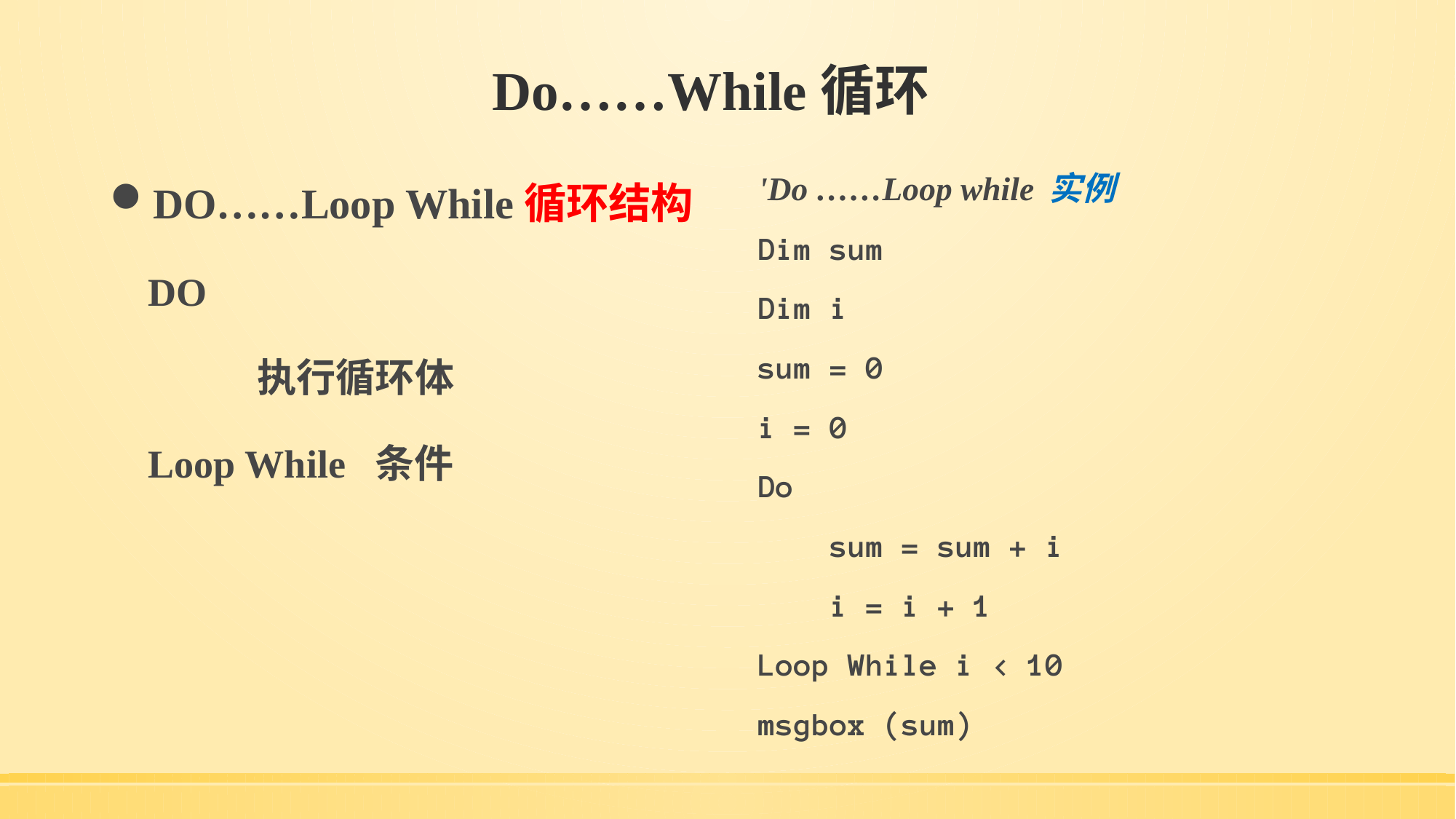

# Do……While循环
'Do ……Loop while 实例
Dim sum
Dim i
sum = 0
i = 0
Do
    sum = sum + i
    i = i + 1    
Loop While i < 10
msgbox (sum)
DO……Loop While循环结构
DO
	执行循环体
Loop While  条件